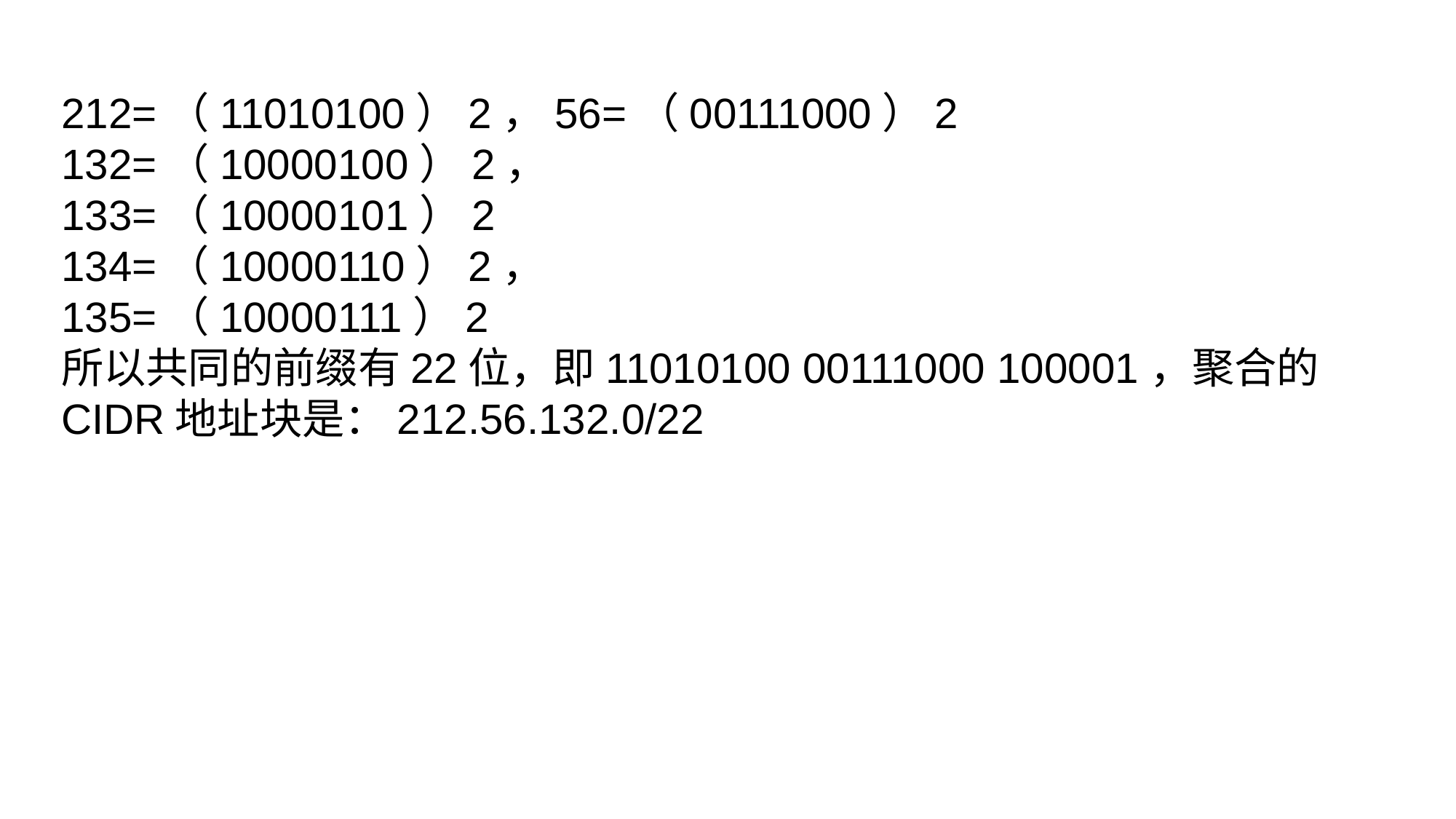

212=（11010100）2，56=（00111000）2
132=（10000100）2，
133=（10000101）2
134=（10000110）2，
135=（10000111）2
所以共同的前缀有22位，即11010100 00111000 100001，聚合的CIDR地址块是：212.56.132.0/22